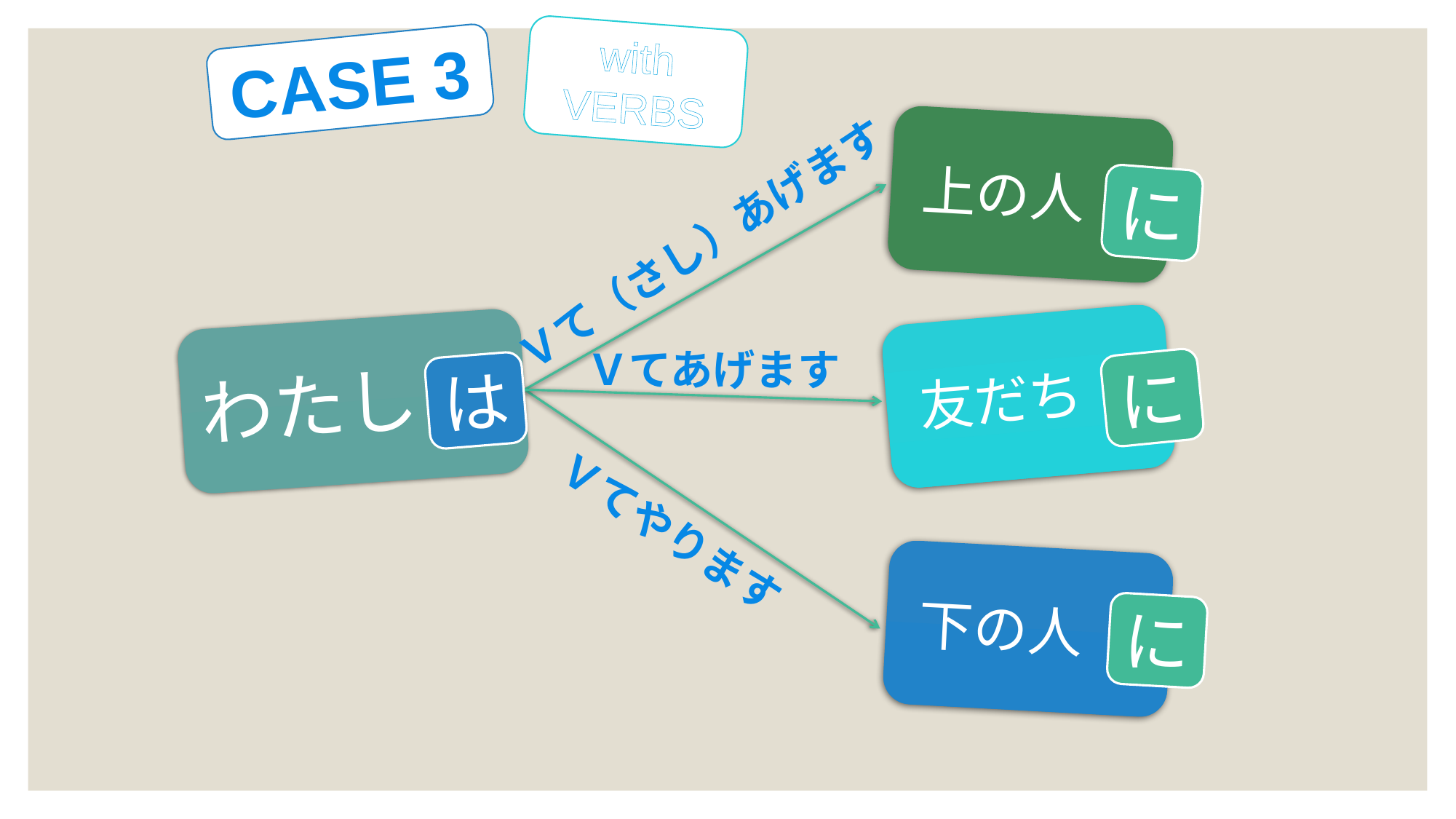

with VERBS
CASE 3
上の人
に
Ｖて（さし）あげます
友だち
Ｖてあげます
わたし
に
は
Ｖてやります
下の人
に